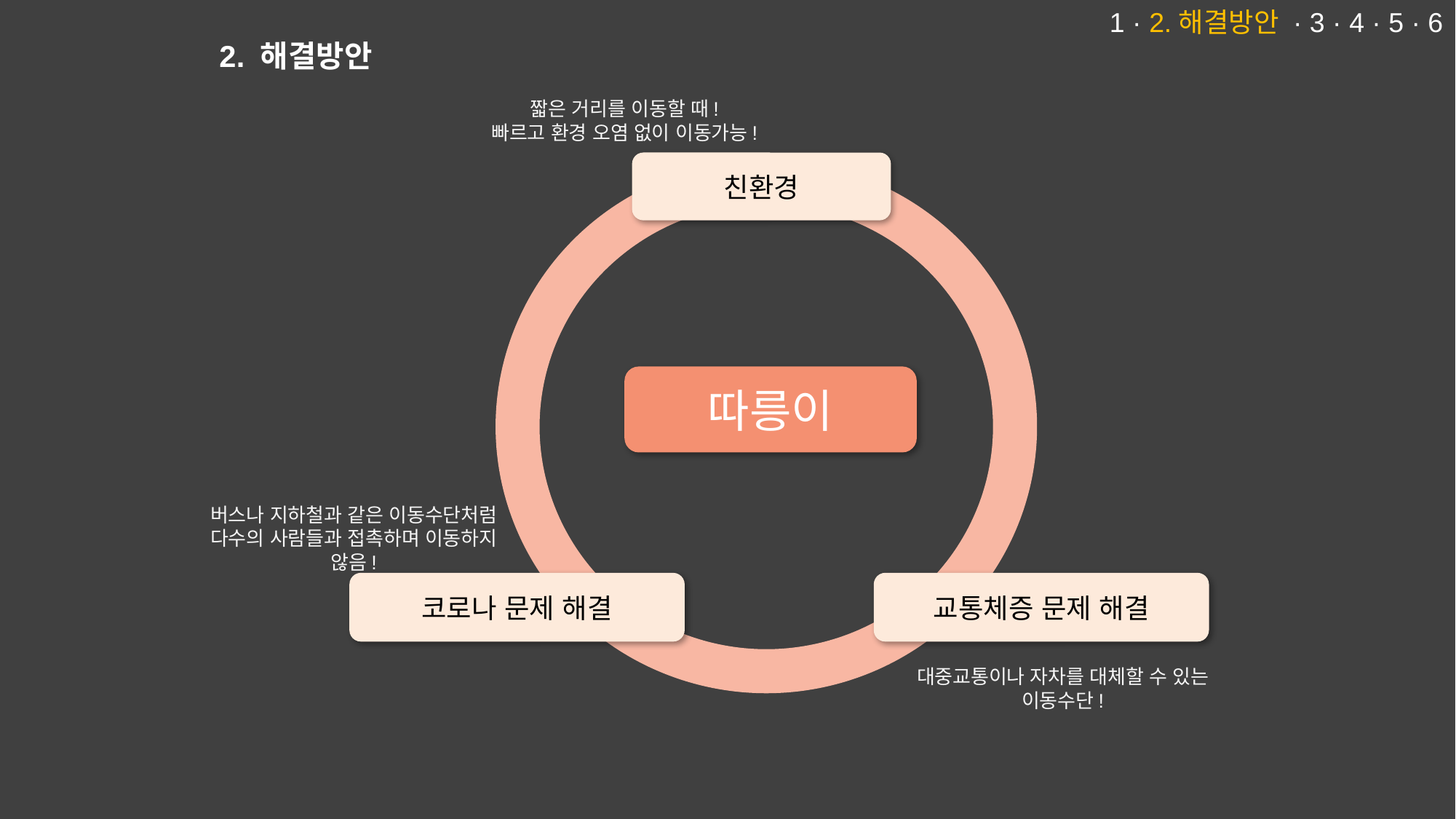

1 · 2.해결방안 · 3 · 4 · 5 · 6

# 2. 해결방안

짧은 거리를 이동할 때!
빠르고 환경 오염 없이 이동가능!
친환경

따릉이
버스나 지하철과 같은 이동수단처럼
다수의 사람들과 접촉하며 이동하지 않음!
코로나 문제 해결
교통체증 문제 해결
대중교통이나 자차를 대체할 수 있는 이동수단!